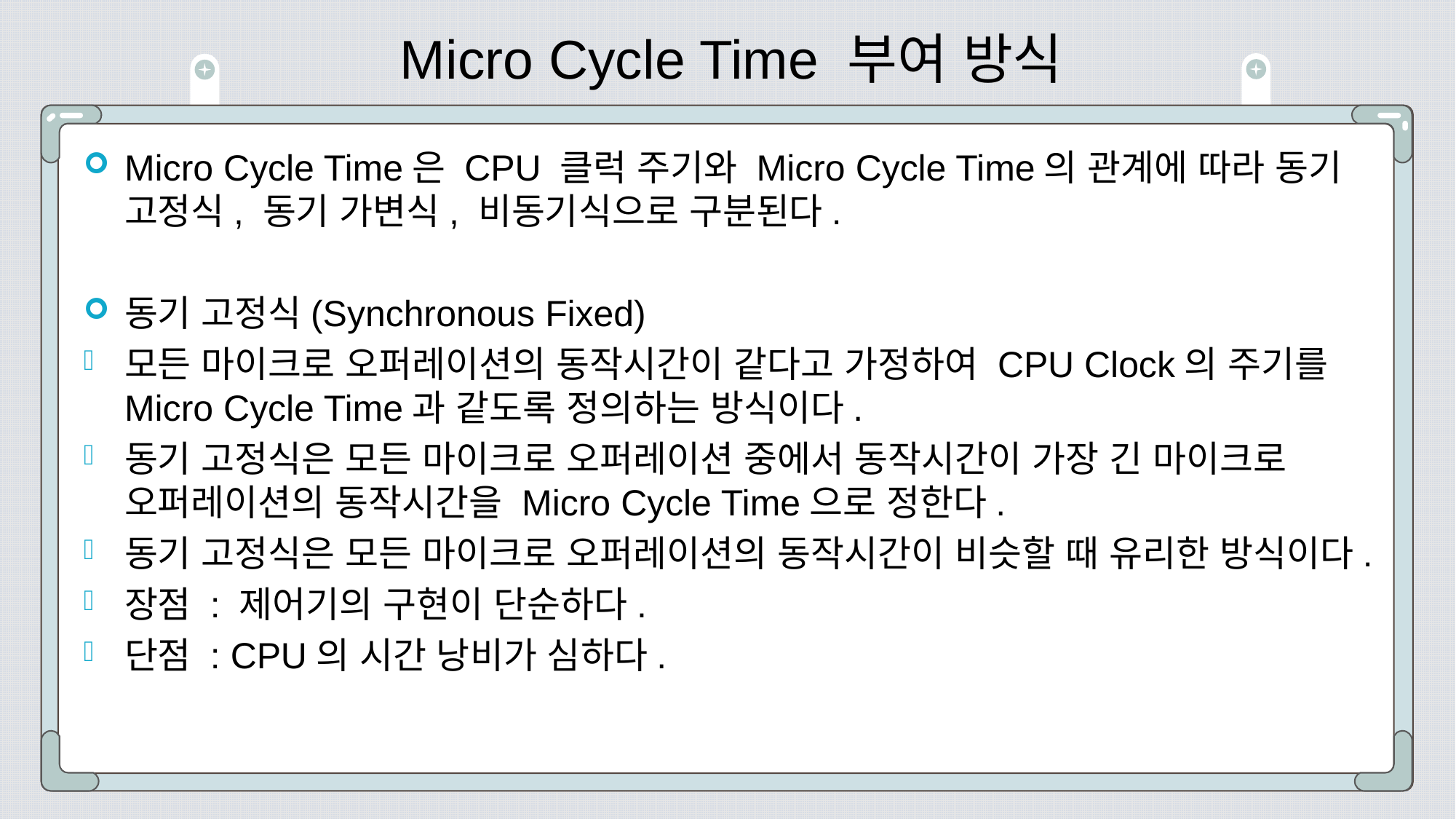

# Micro Cycle Time 부여 방식
Micro Cycle Time은 CPU 클럭 주기와 Micro Cycle Time의 관계에 따라 동기 고정식, 동기 가변식, 비동기식으로 구분된다.

동기 고정식(Synchronous Fixed)
모든 마이크로 오퍼레이션의 동작시간이 같다고 가정하여 CPU Clock의 주기를 Micro Cycle Time과 같도록 정의하는 방식이다.
동기 고정식은 모든 마이크로 오퍼레이션 중에서 동작시간이 가장 긴 마이크로 오퍼레이션의 동작시간을 Micro Cycle Time으로 정한다.
동기 고정식은 모든 마이크로 오퍼레이션의 동작시간이 비슷할 때 유리한 방식이다.
장점 : 제어기의 구현이 단순하다.
단점 : CPU의 시간 낭비가 심하다.